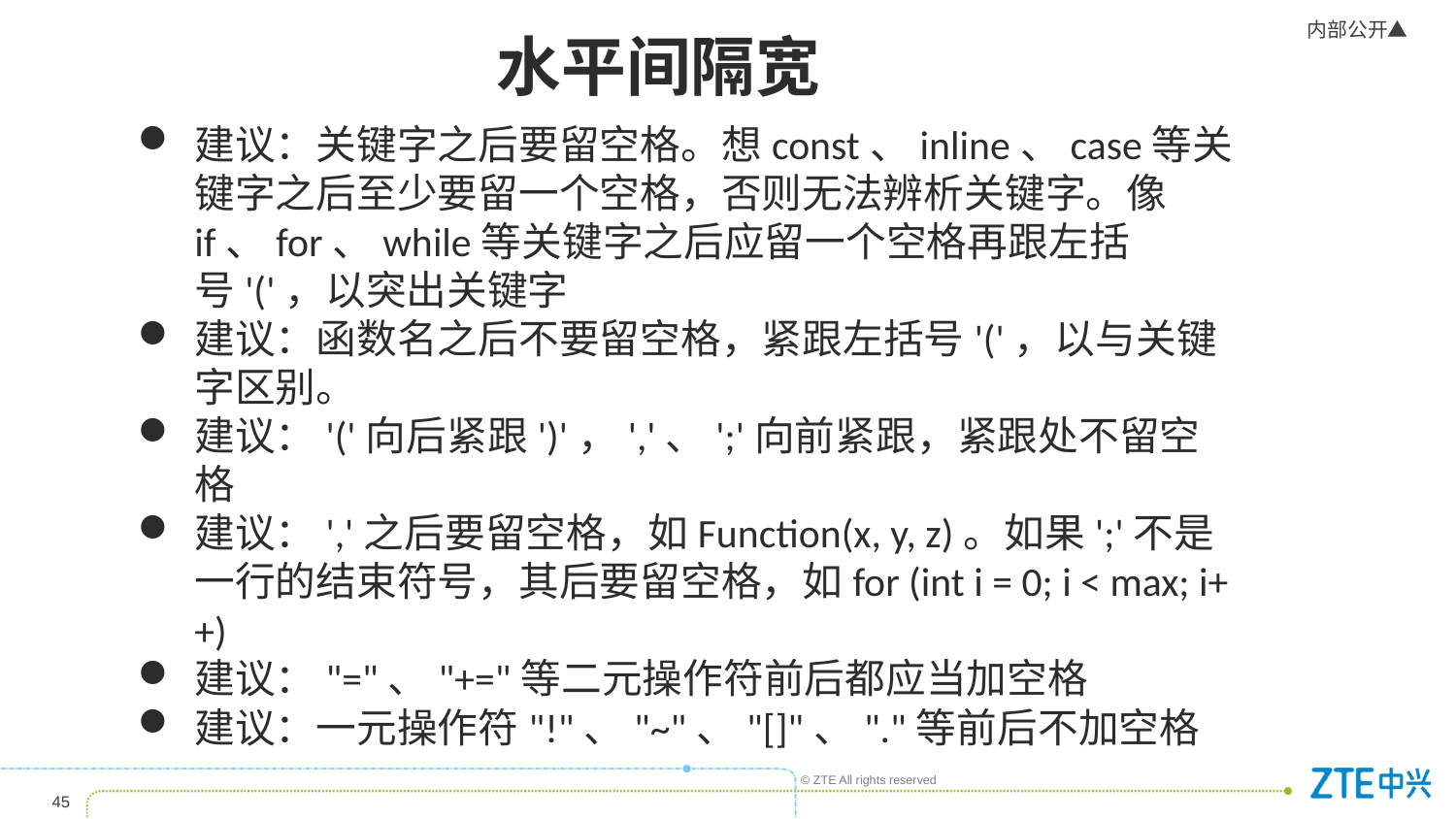

水平间隔宽
建议：关键字之后要留空格。想const、inline、case等关键字之后至少要留一个空格，否则无法辨析关键字。像if、for、while等关键字之后应留一个空格再跟左括号'('，以突出关键字
建议：函数名之后不要留空格，紧跟左括号'('，以与关键字区别。
建议：'('向后紧跟')'，','、';'向前紧跟，紧跟处不留空格
建议：','之后要留空格，如Function(x, y, z)。如果';'不是一行的结束符号，其后要留空格，如for (int i = 0; i < max; i++)
建议："="、"+="等二元操作符前后都应当加空格
建议：一元操作符"!"、"~"、"[]"、"."等前后不加空格